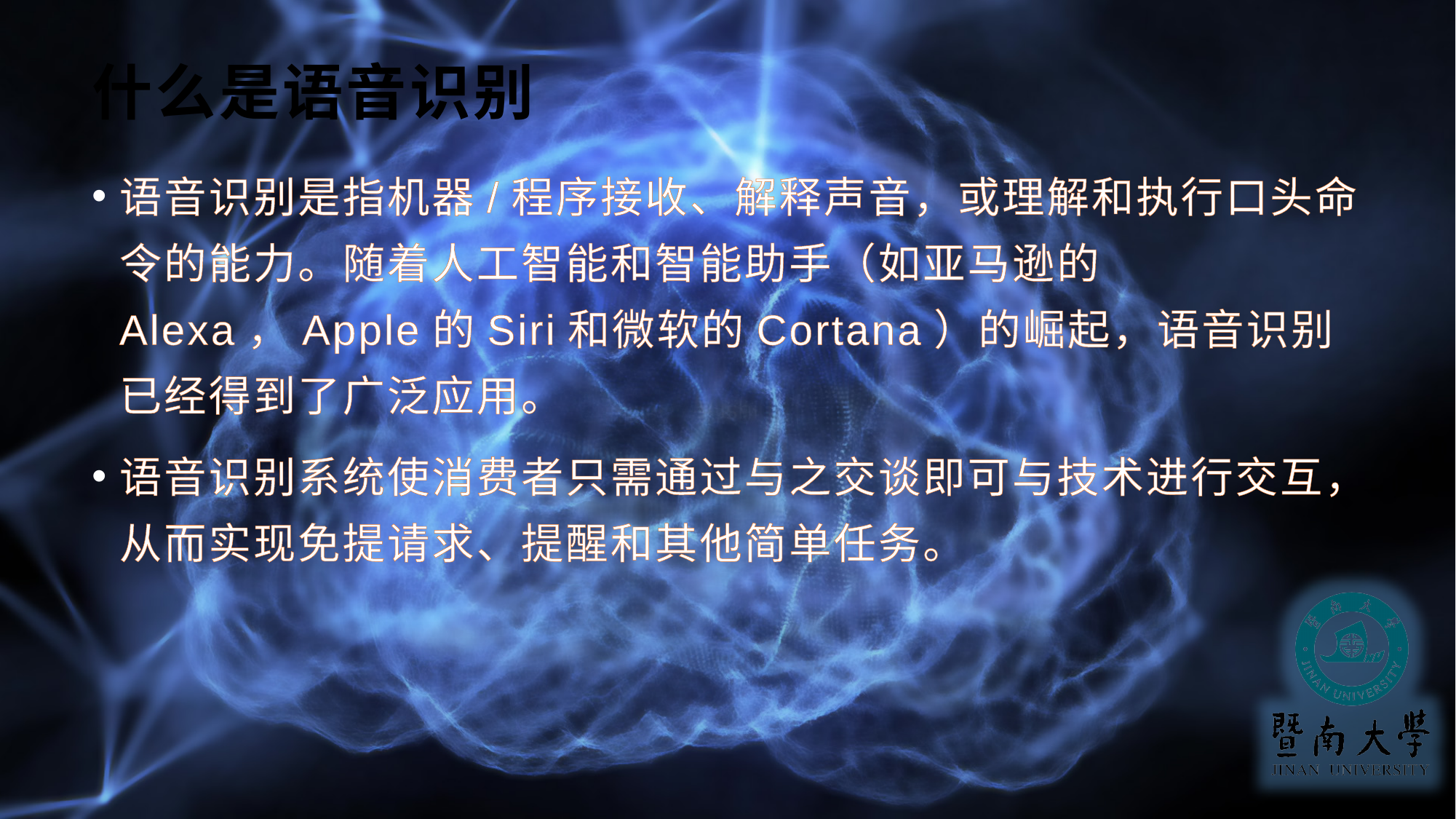

什么是语音识别
语音识别是指机器/程序接收、解释声音，或理解和执行口头命令的能力。随着人工智能和智能助手（如亚马逊的Alexa，Apple的Siri和微软的Cortana）的崛起，语音识别已经得到了广泛应用。
语音识别系统使消费者只需通过与之交谈即可与技术进行交互，从而实现免提请求、提醒和其他简单任务。